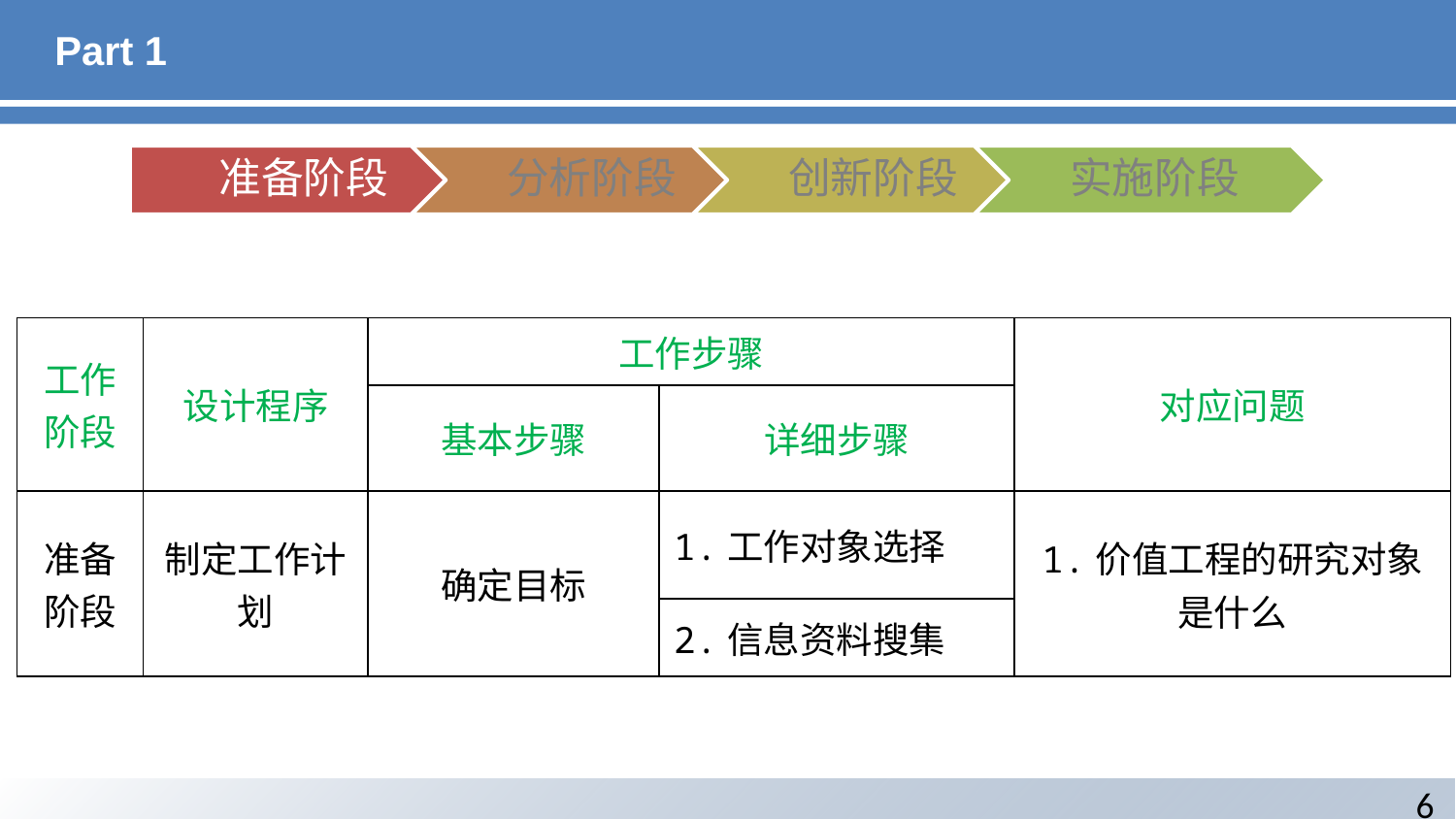

# Part 1

准备阶段
分析阶段
创新阶段
实施阶段
| 工作阶段 | 设计程序 | 工作步骤 |  | 对应问题 |
| --- | --- | --- | --- | --- |
|  |  | 基本步骤 | 详细步骤 |  |
| 准备阶段 | 制定工作计划 | 确定目标 | 1.工作对象选择 | 1.价值工程的研究对象是什么 |
|  |  |  | 2.信息资料搜集 |  |
6